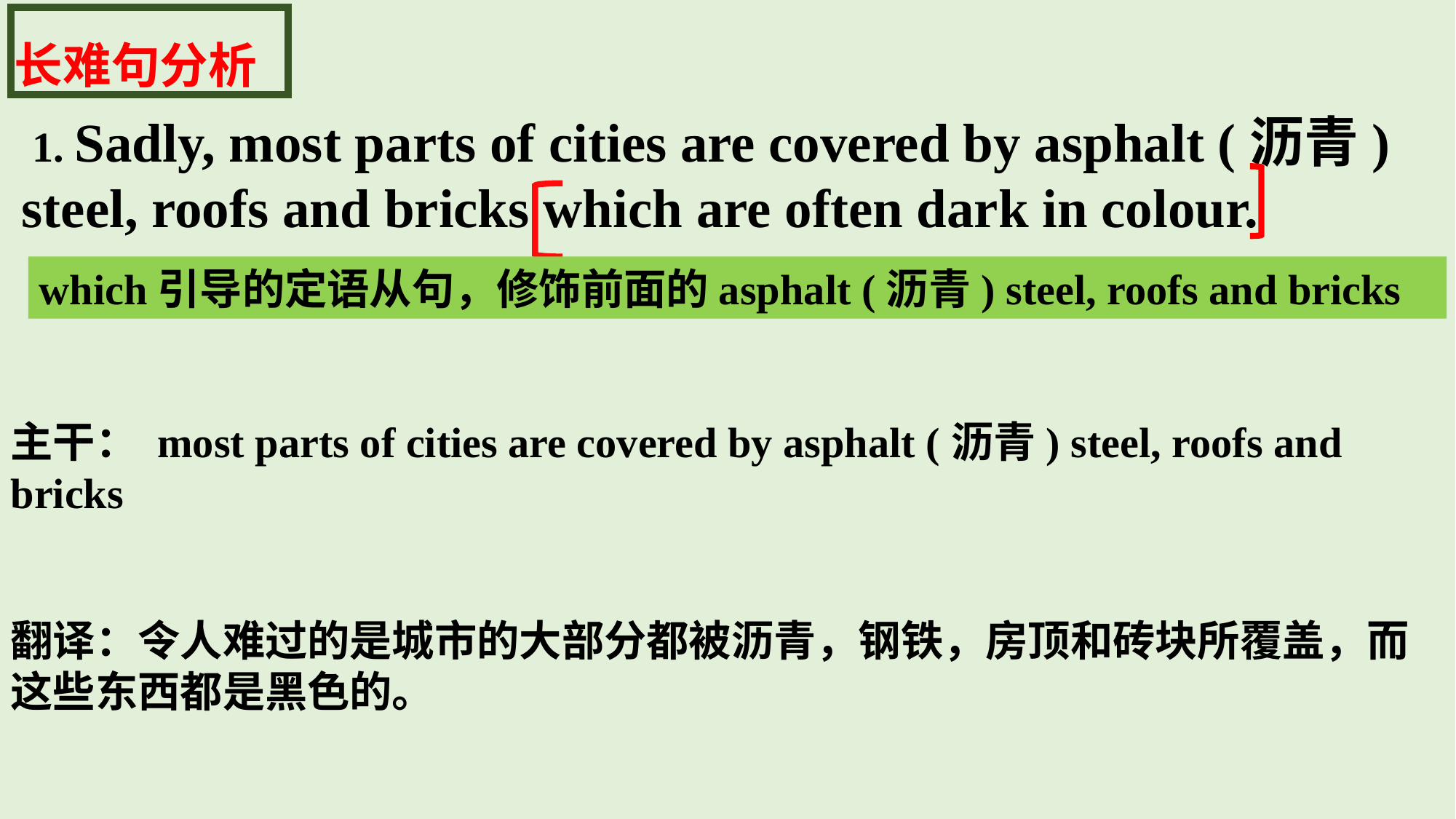

长难句分析

 1. Sadly, most parts of cities are covered by asphalt (沥青) steel, roofs and bricks which are often dark in colour.

which引导的定语从句，修饰前面的asphalt (沥青) steel, roofs and bricks

主干： most parts of cities are covered by asphalt (沥青) steel, roofs and bricks
翻译：令人难过的是城市的大部分都被沥青，钢铁，房顶和砖块所覆盖，而这些东西都是黑色的。